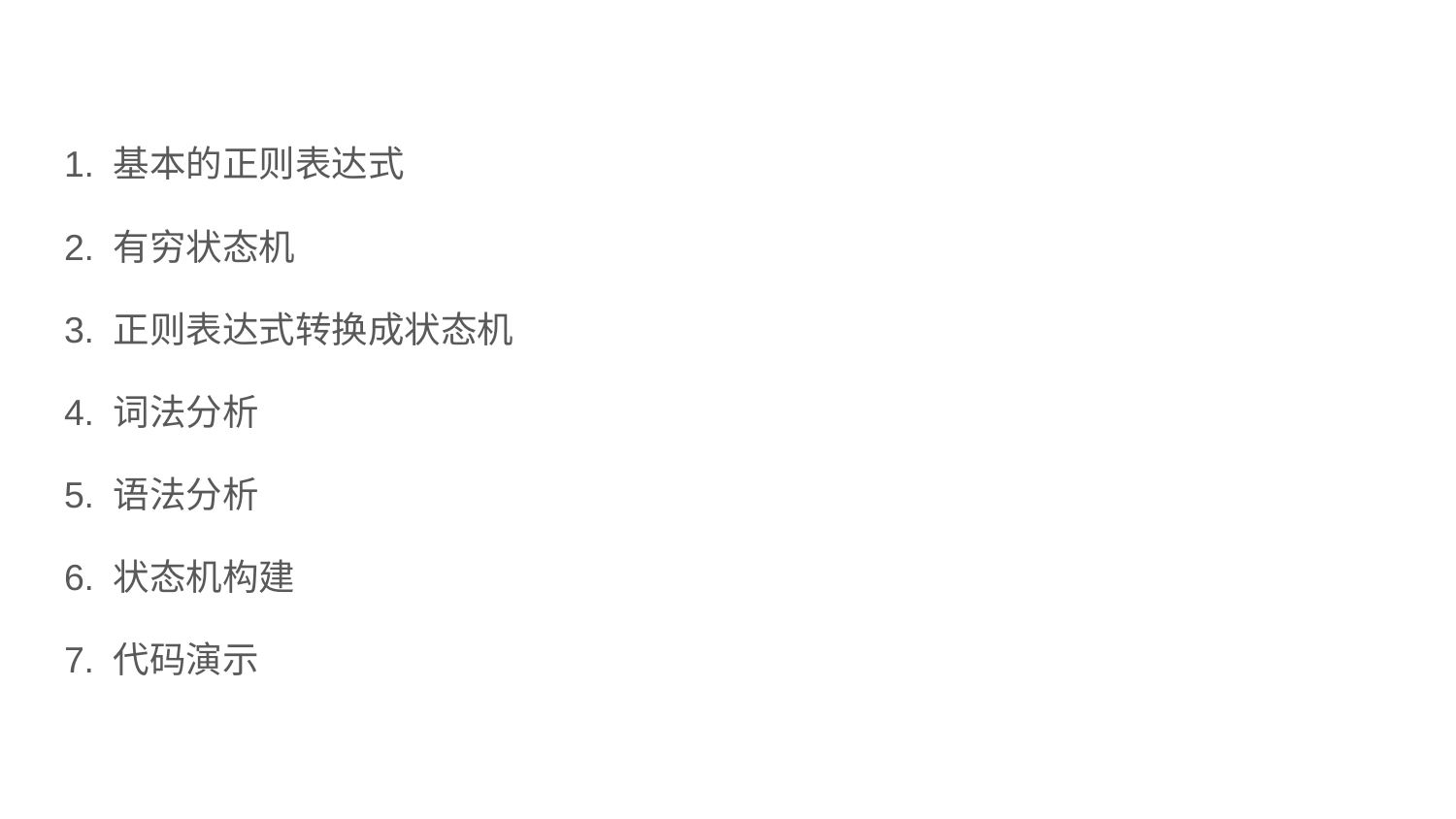

1. 基本的正则表达式
2. 有穷状态机
3. 正则表达式转换成状态机
4. 词法分析
5. 语法分析
6. 状态机构建
7. 代码演示